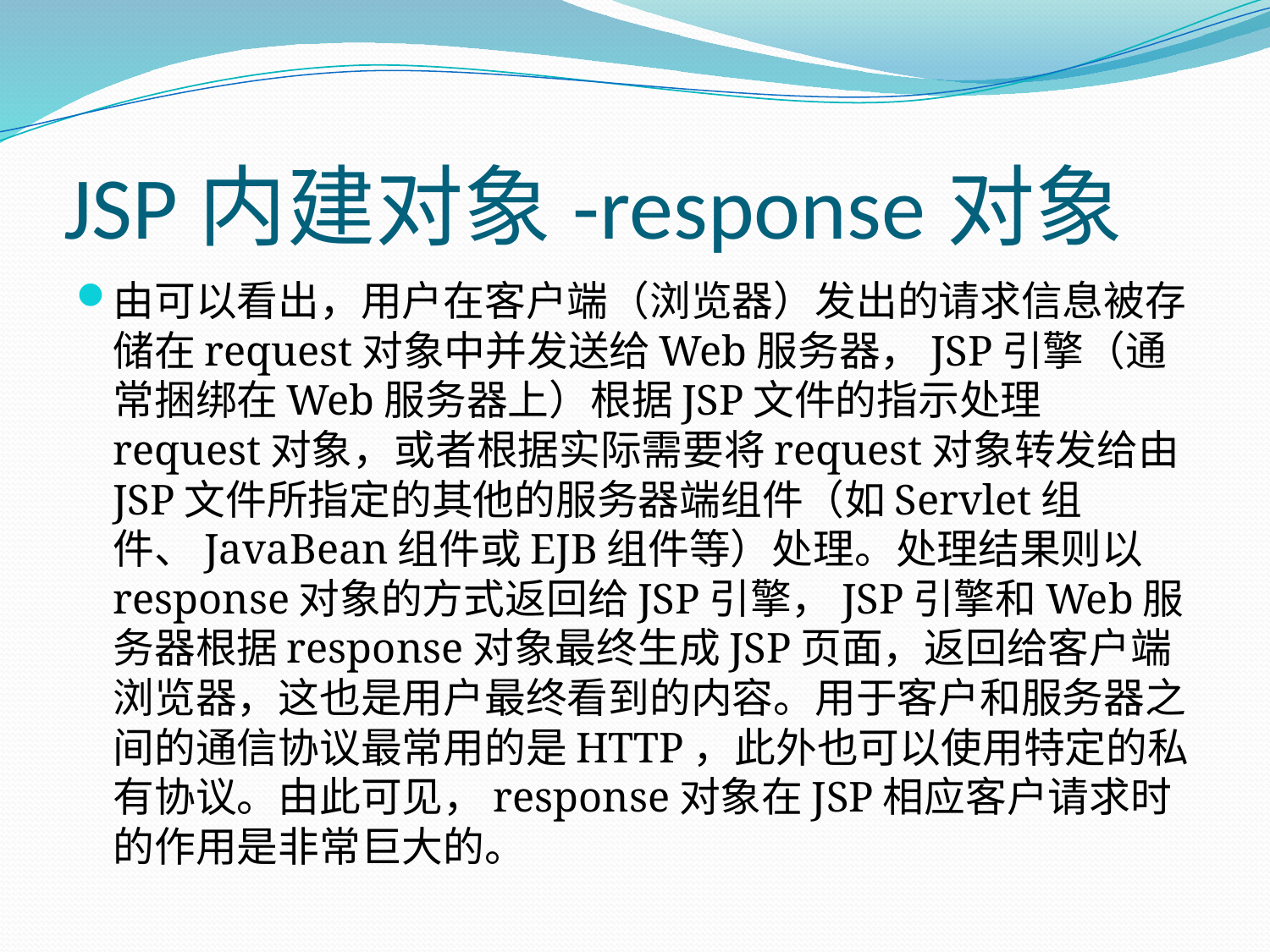

# JSP内建对象-response对象
由可以看出，用户在客户端（浏览器）发出的请求信息被存储在request对象中并发送给Web服务器，JSP引擎（通常捆绑在Web服务器上）根据JSP文件的指示处理request对象，或者根据实际需要将request对象转发给由JSP文件所指定的其他的服务器端组件（如Servlet组件、JavaBean组件或EJB组件等）处理。处理结果则以response对象的方式返回给JSP引擎，JSP引擎和Web服务器根据response对象最终生成JSP页面，返回给客户端浏览器，这也是用户最终看到的内容。用于客户和服务器之间的通信协议最常用的是HTTP，此外也可以使用特定的私有协议。由此可见，response对象在JSP相应客户请求时的作用是非常巨大的。